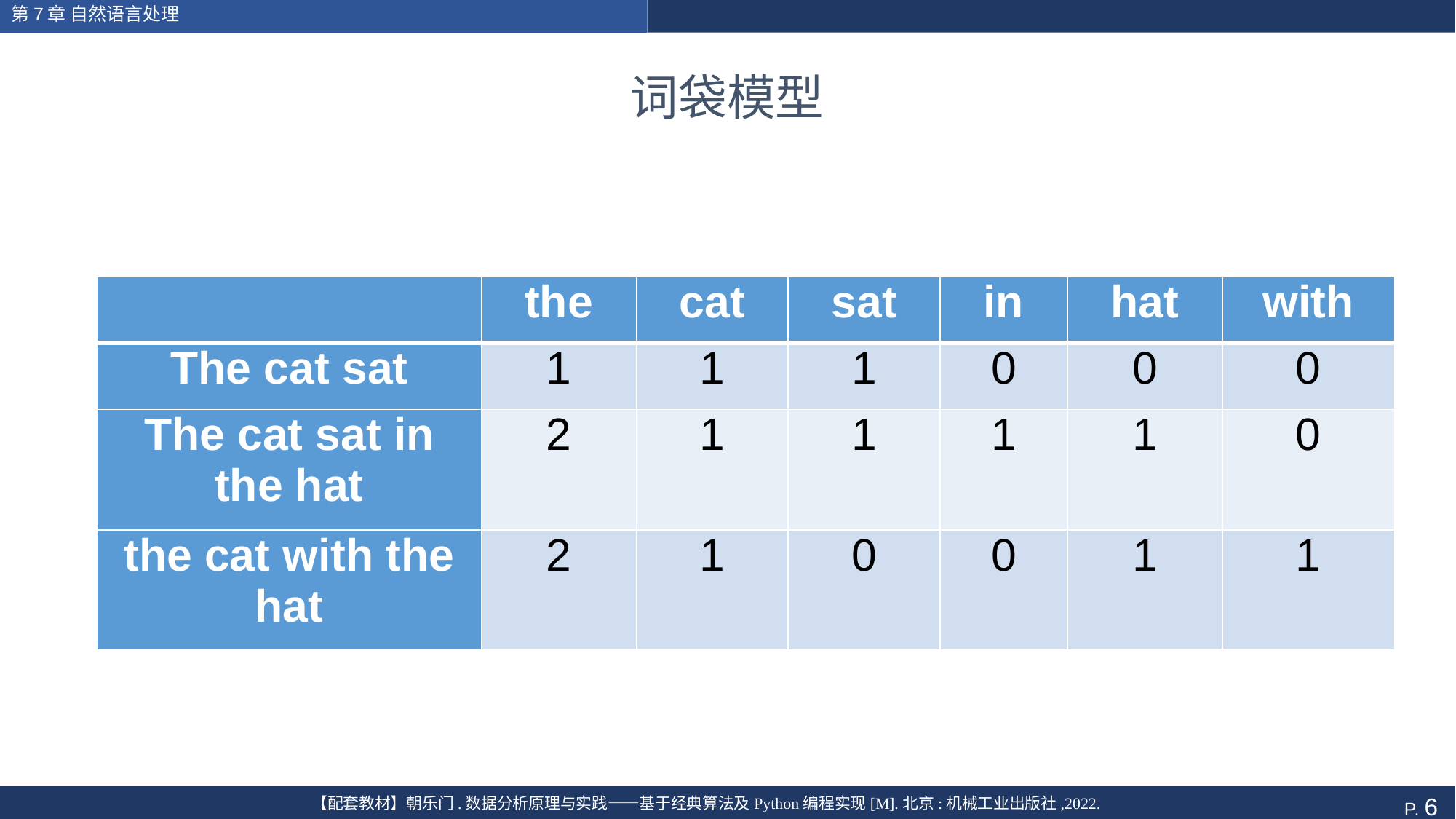

第7章 自然语言处理

# 词袋模型
|  | the | cat | sat | in | hat | with |
| --- | --- | --- | --- | --- | --- | --- |
| The cat sat | 1 | 1 | 1 | 0 | 0 | 0 |
| The cat sat in the hat | 2 | 1 | 1 | 1 | 1 | 0 |
| the cat with the hat | 2 | 1 | 0 | 0 | 1 | 1 |